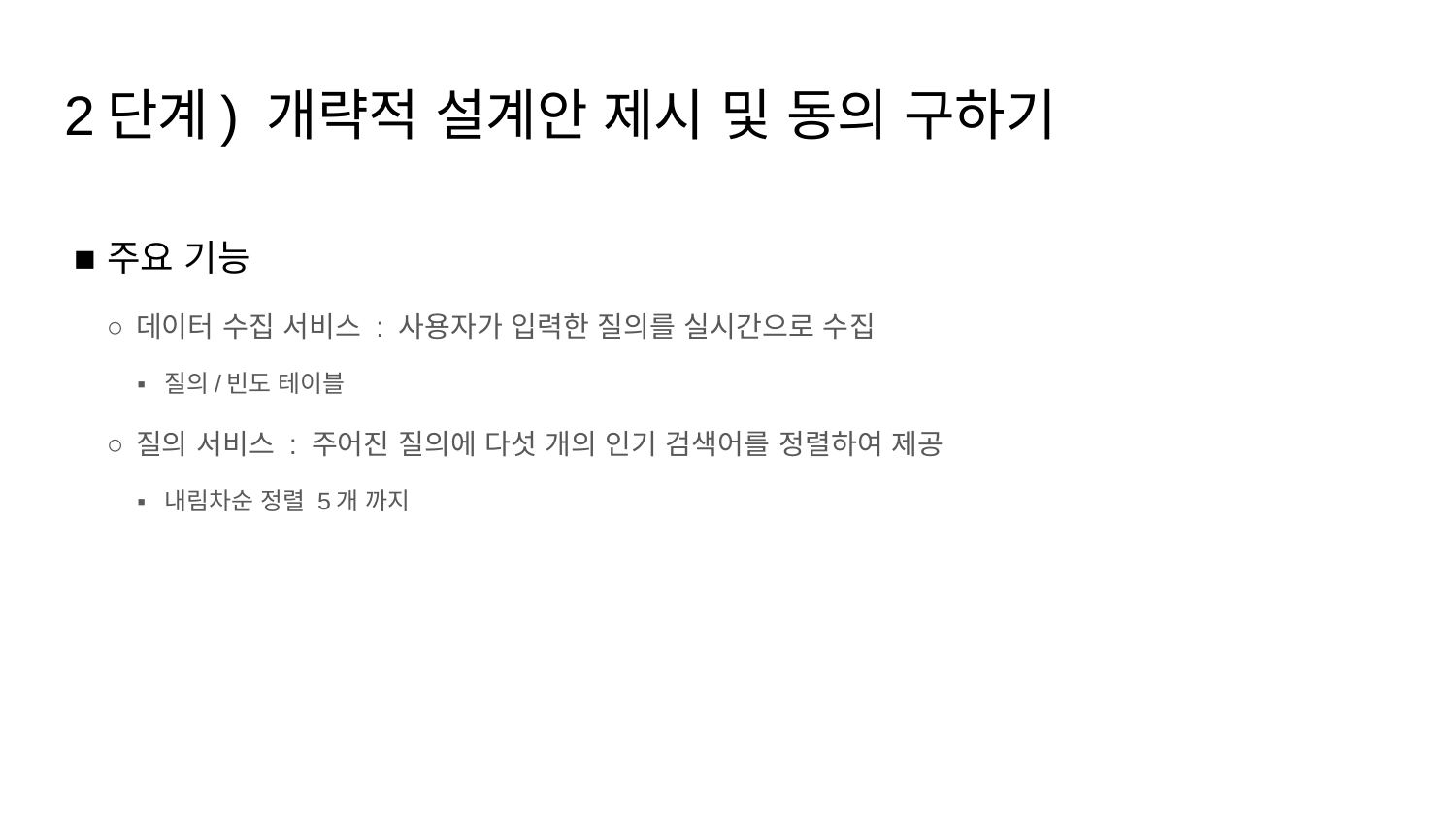

# 2단계) 개략적 설계안 제시 및 동의 구하기
주요 기능
데이터 수집 서비스 : 사용자가 입력한 질의를 실시간으로 수집
질의/빈도 테이블
질의 서비스 : 주어진 질의에 다섯 개의 인기 검색어를 정렬하여 제공
내림차순 정렬 5개 까지